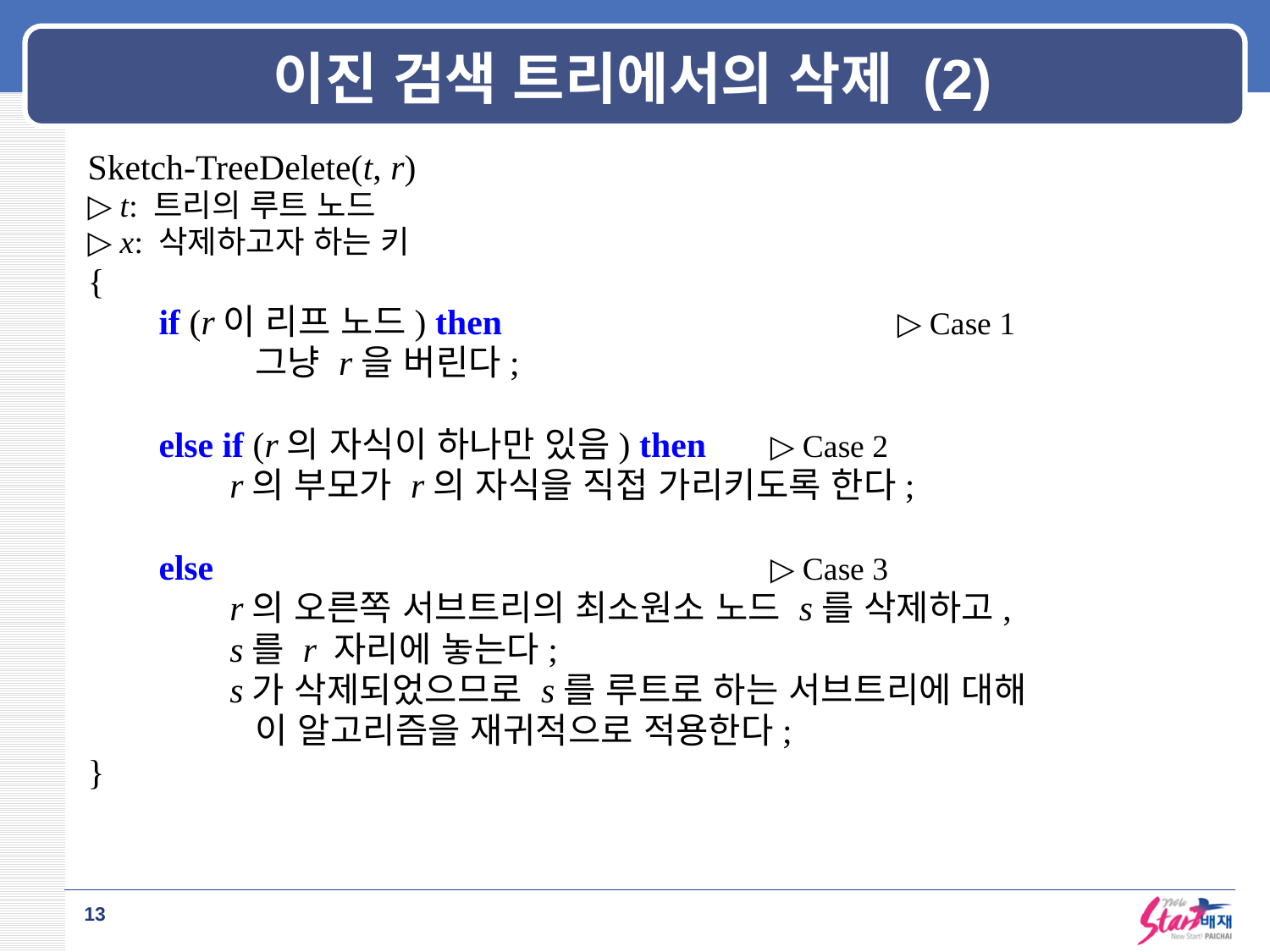

# 이진 검색 트리에서의 삭제 (2)
Sketch-TreeDelete(t, r)
▷ t: 트리의 루트 노드
▷ x: 삭제하고자 하는 키
{
        if (r이 리프 노드) then                  		▷ Case 1
                그냥 r을 버린다;

        else if (r의 자식이 하나만 있음) then    	▷ Case 2
                r의 부모가 r의 자식을 직접 가리키도록 한다;

        else                                  			▷ Case 3
                r의 오른쪽 서브트리의 최소원소 노드 s를 삭제하고,
                s를 r 자리에 놓는다;
                s가 삭제되었으므로 s를 루트로 하는 서브트리에 대해
                이 알고리즘을 재귀적으로 적용한다;
}
13